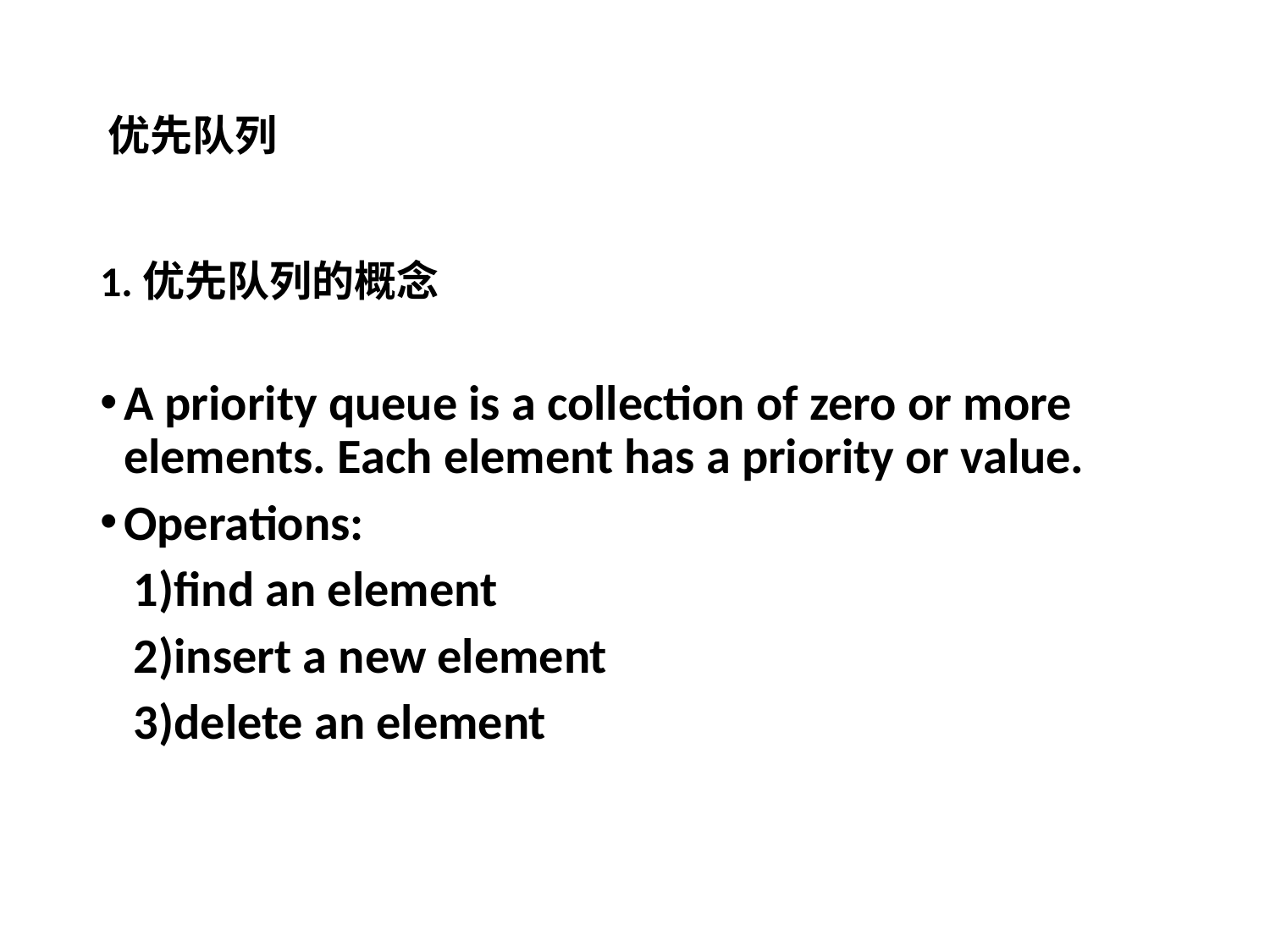

# 优先队列
1.优先队列的概念

A priority queue is a collection of zero or more elements. Each element has a priority or value.
Operations:
   1)find an element
   2)insert a new element
   3)delete an element